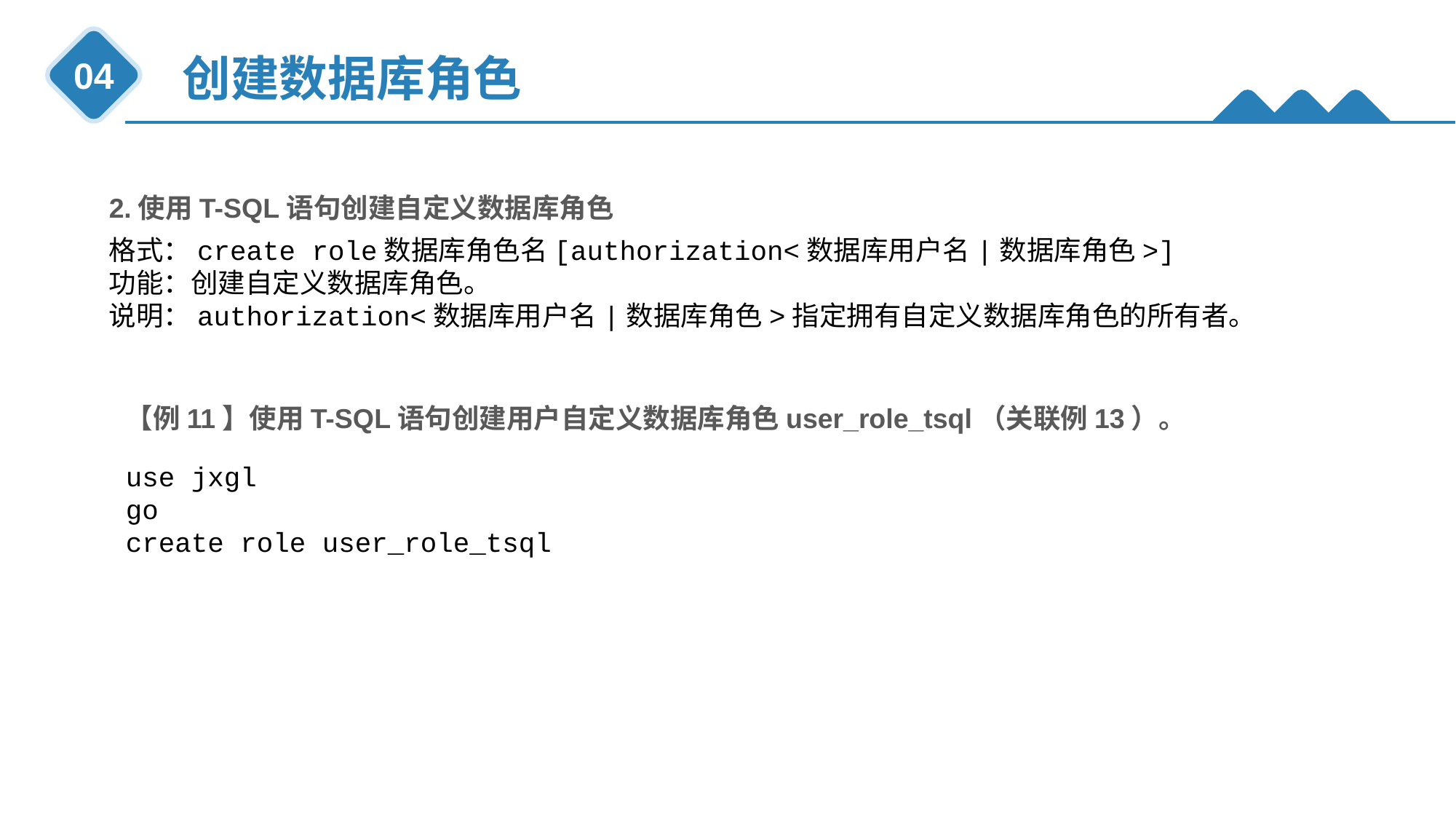

创建数据库角色
04

2.使用T-SQL语句创建自定义数据库角色
格式：create role数据库角色名[authorization<数据库用户名|数据库角色>]
功能：创建自定义数据库角色。
说明：authorization<数据库用户名|数据库角色>指定拥有自定义数据库角色的所有者。
【例11】使用T-SQL语句创建用户自定义数据库角色user_role_tsql（关联例13）。
use jxgl
go
create role user_role_tsql